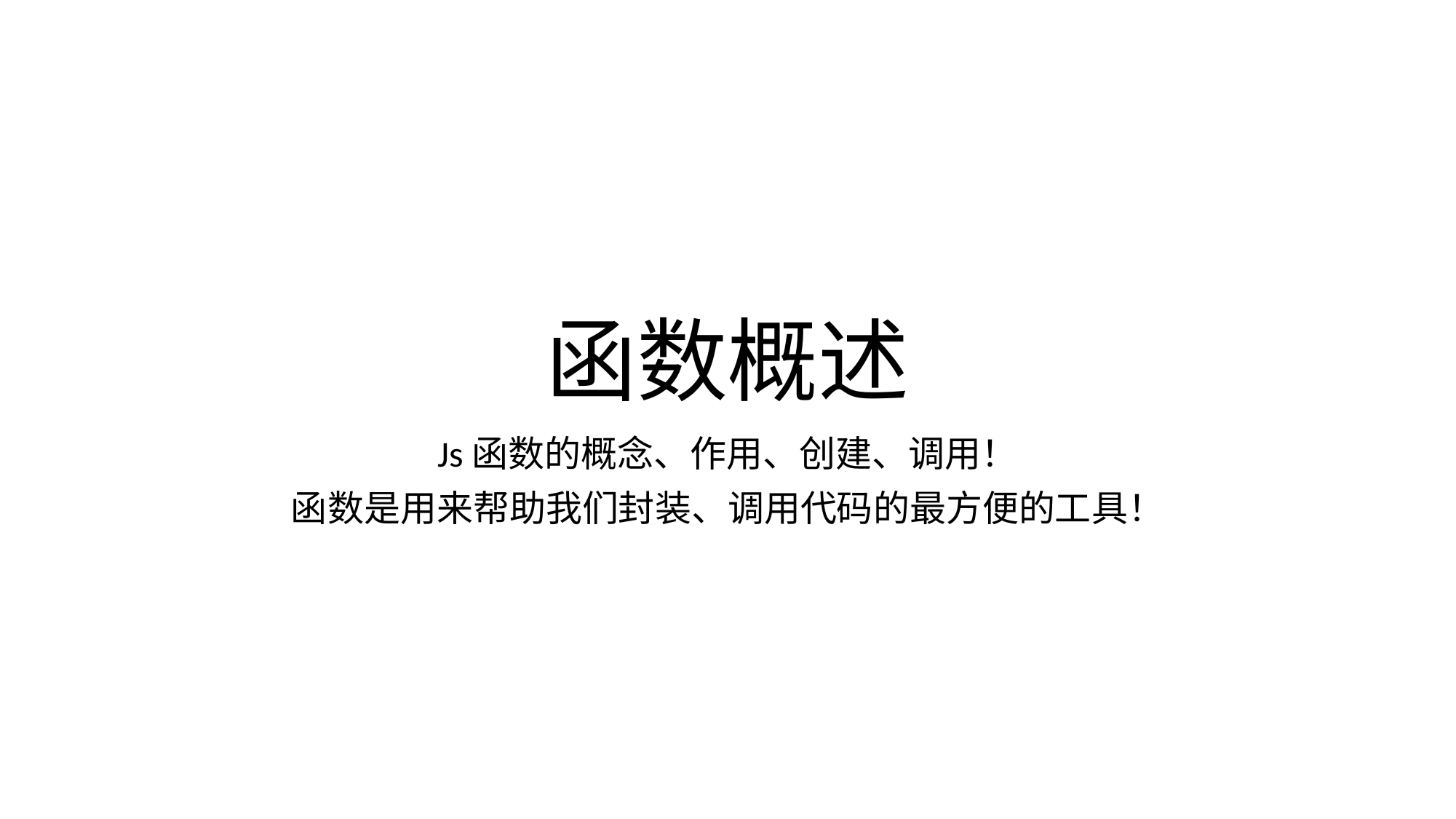

# 函数概述
Js函数的概念、作用、创建、调用！
函数是用来帮助我们封装、调用代码的最方便的工具！